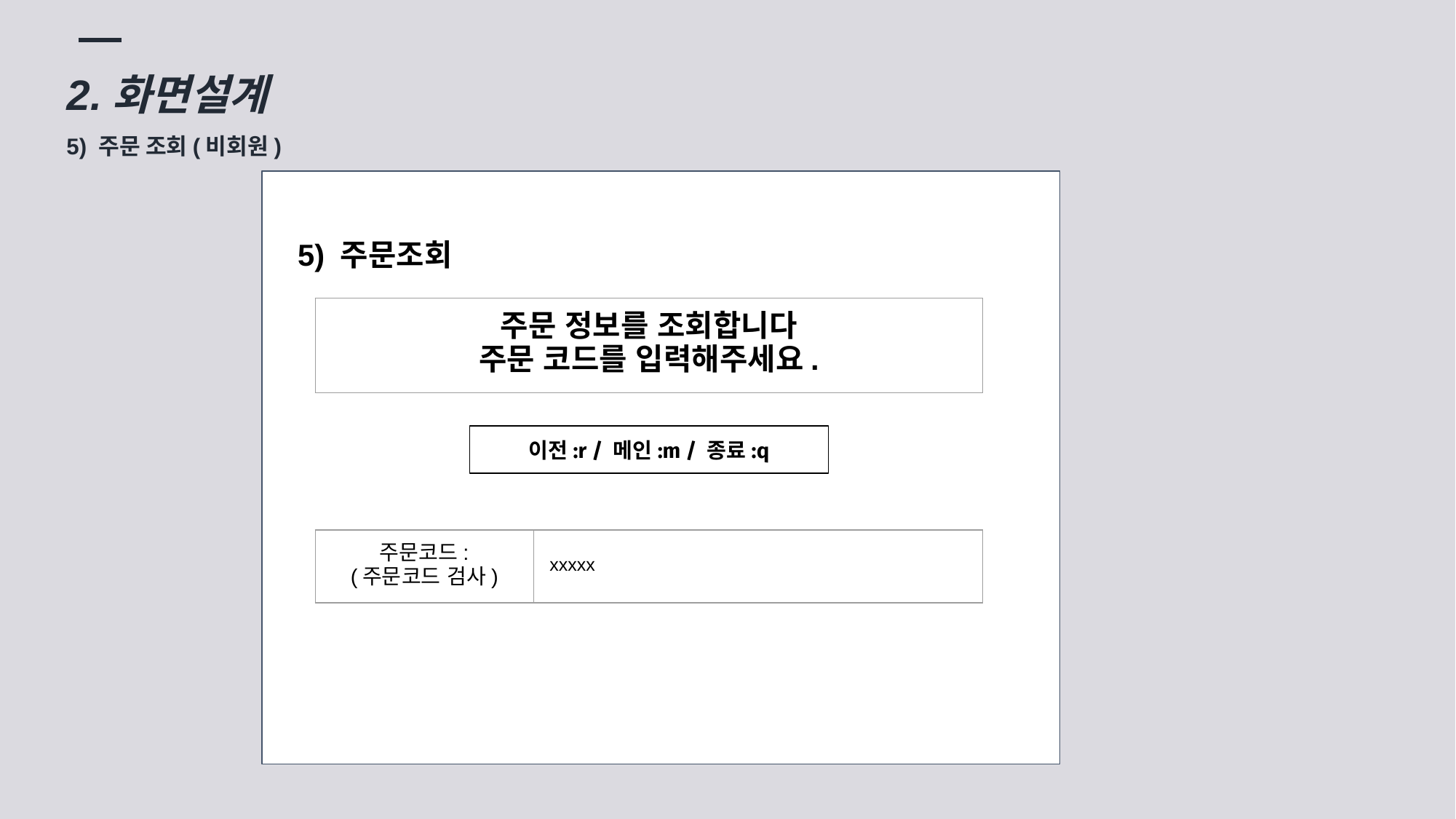

2.화면설계
5) 주문 조회(비회원)

5) 주문조회
| 주문 정보를 조회합니다 주문 코드를 입력해주세요. |  |  |
| --- | --- | --- |
|  |  |  |
이전:r / 메인:m / 종료:q
| 주문코드: (주문코드 검사) | xxxxx |  |
| --- | --- | --- |